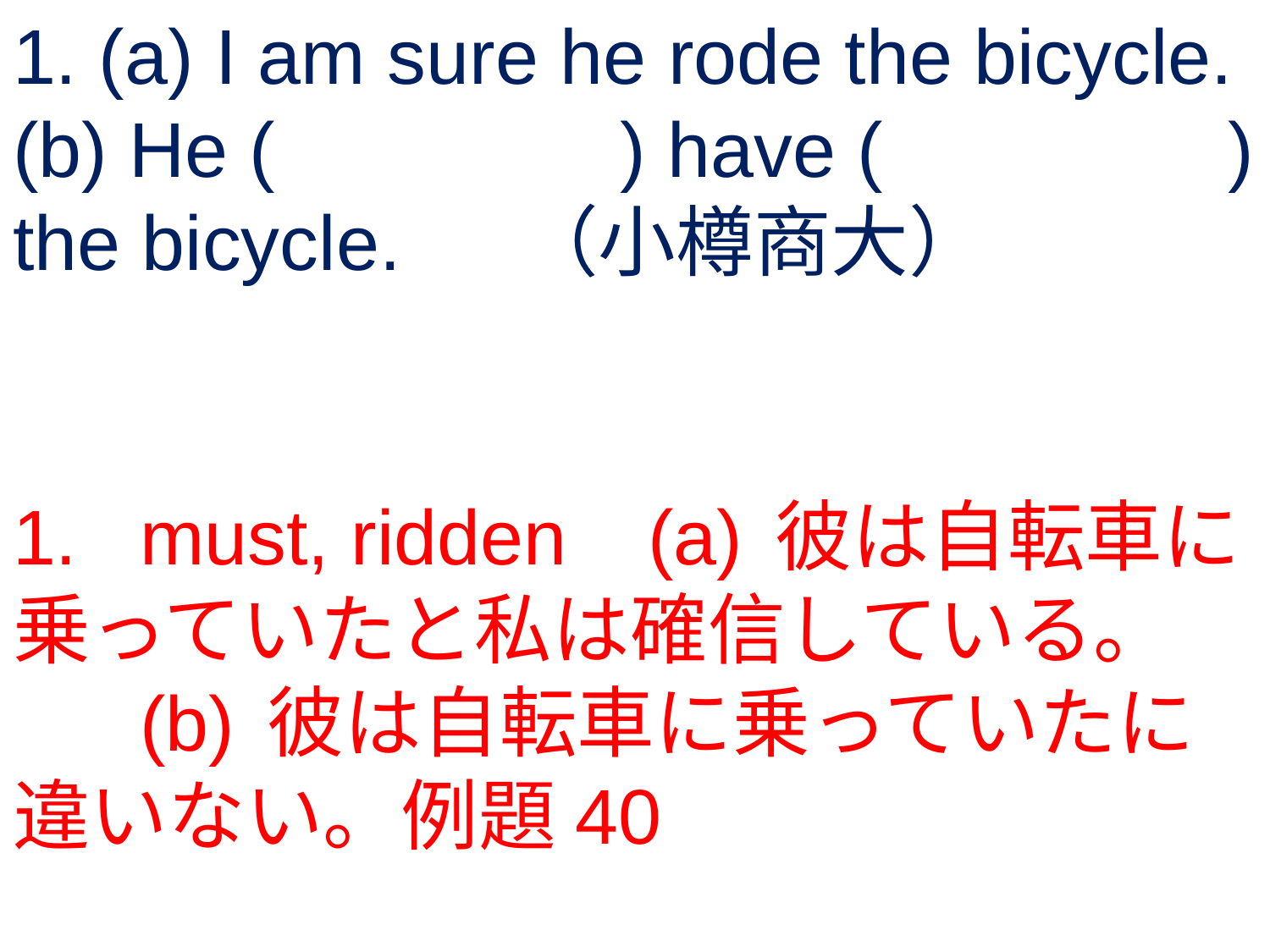

# 1. (a) I am sure he rode the bicycle.(b) He (                ) have (                ) the bicycle.	（小樽商大）
1.	must, ridden	(a)	彼は自転車に乗っていたと私は確信している。	(b)	彼は自転車に乗っていたに違いない。例題40